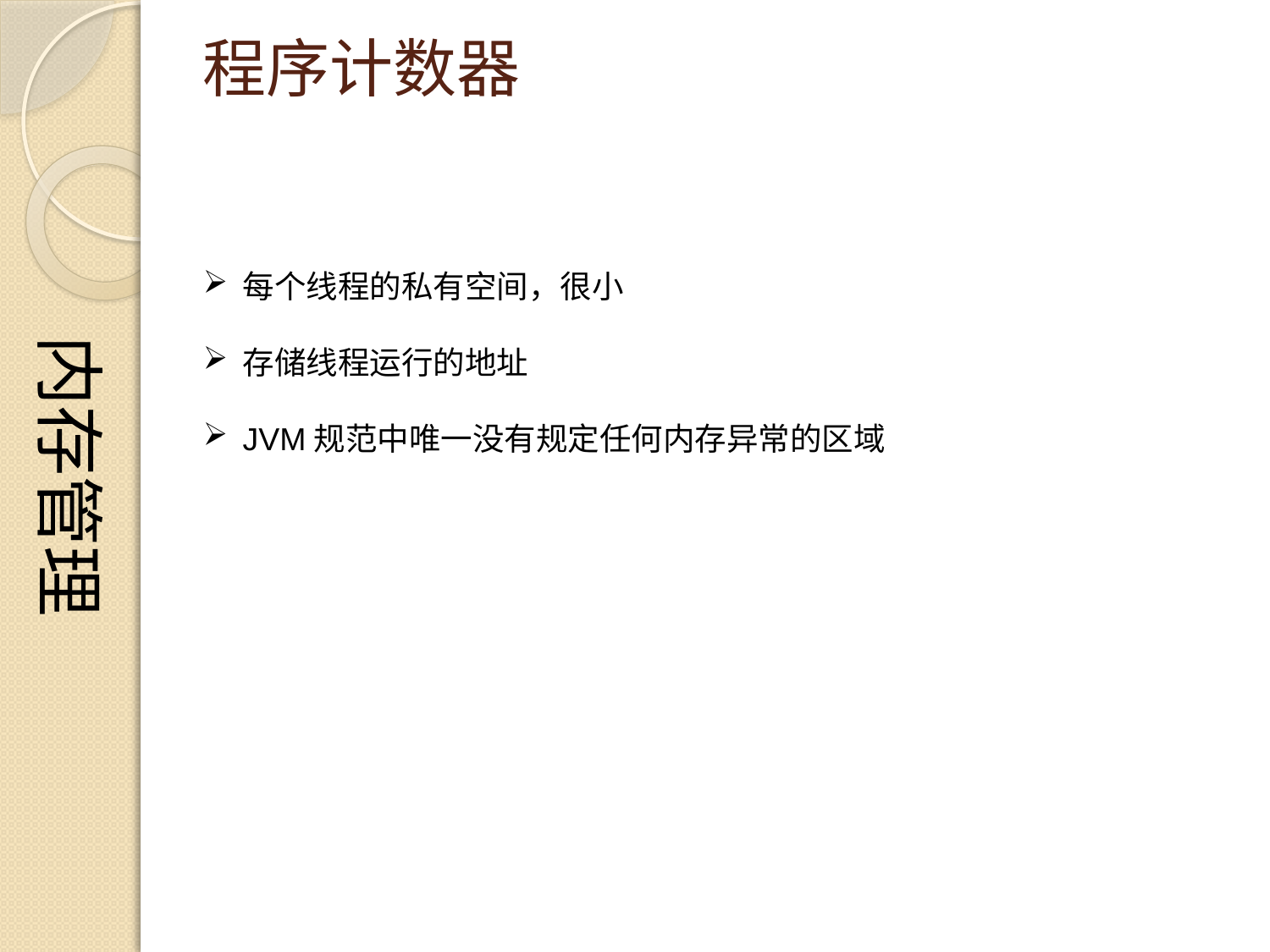

内存管理
# 程序计数器
每个线程的私有空间，很小
存储线程运行的地址
JVM规范中唯一没有规定任何内存异常的区域